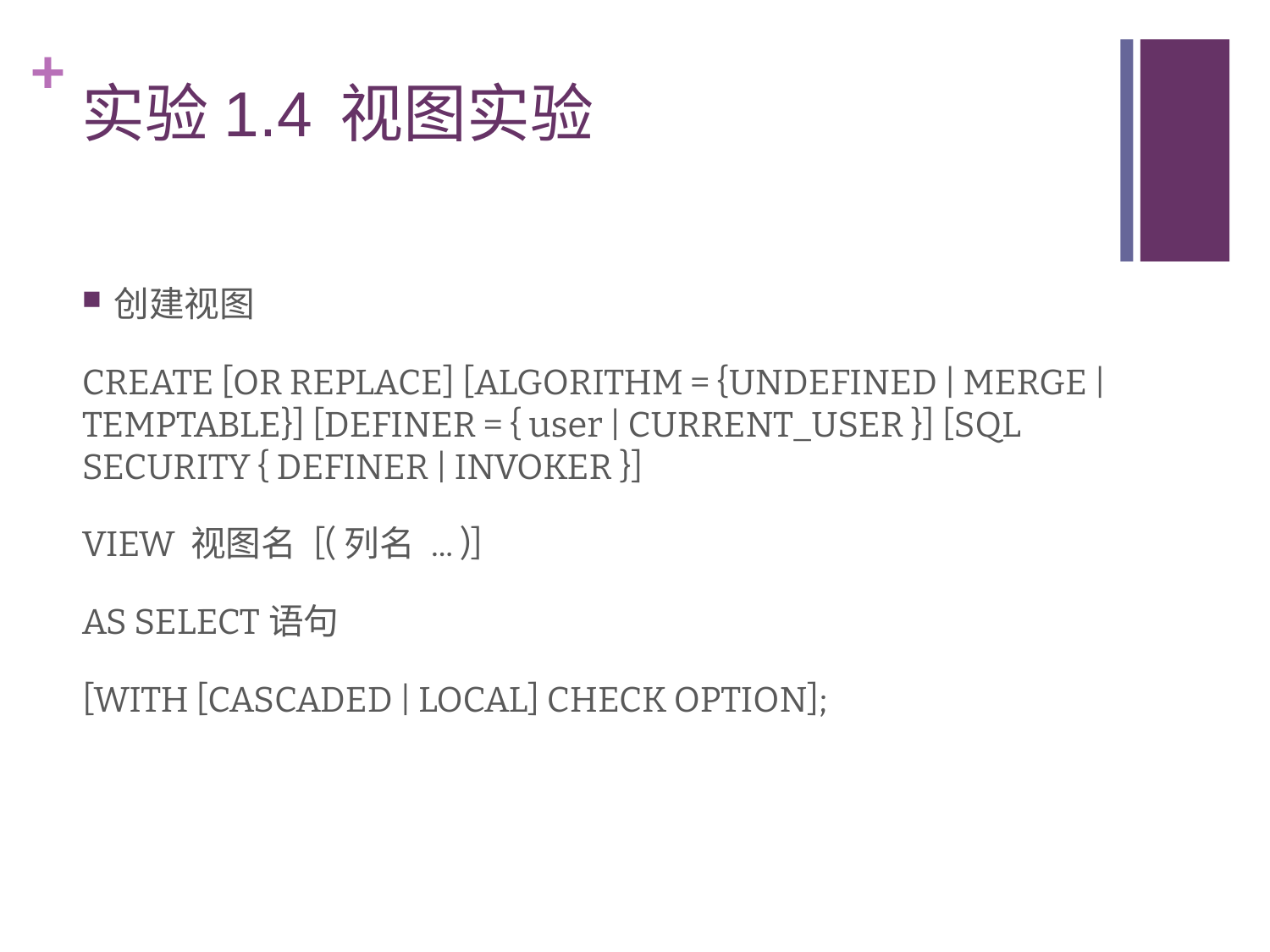

# 实验1.4 视图实验
创建视图
CREATE [OR REPLACE] [ALGORITHM = {UNDEFINED | MERGE | TEMPTABLE}] [DEFINER = { user | CURRENT_USER }] [SQL SECURITY { DEFINER | INVOKER }]
VIEW 视图名 [(列名 ... )]
AS SELECT语句
[WITH [CASCADED | LOCAL] CHECK OPTION];